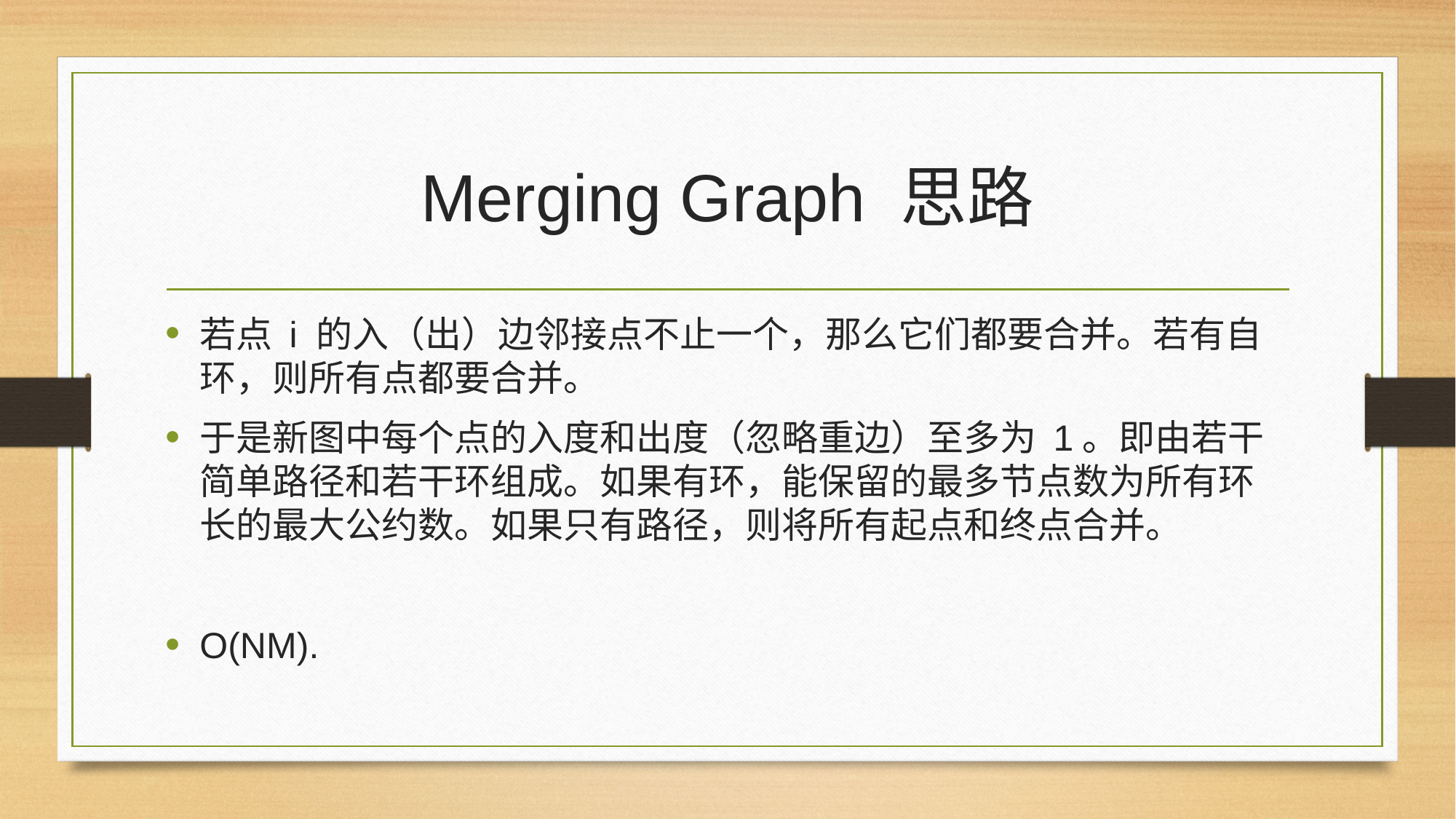

# Merging Graph 思路
若点 i 的入（出）边邻接点不止一个，那么它们都要合并。若有自环，则所有点都要合并。
于是新图中每个点的入度和出度（忽略重边）至多为 1。即由若干简单路径和若干环组成。如果有环，能保留的最多节点数为所有环长的最大公约数。如果只有路径，则将所有起点和终点合并。

O(NM).